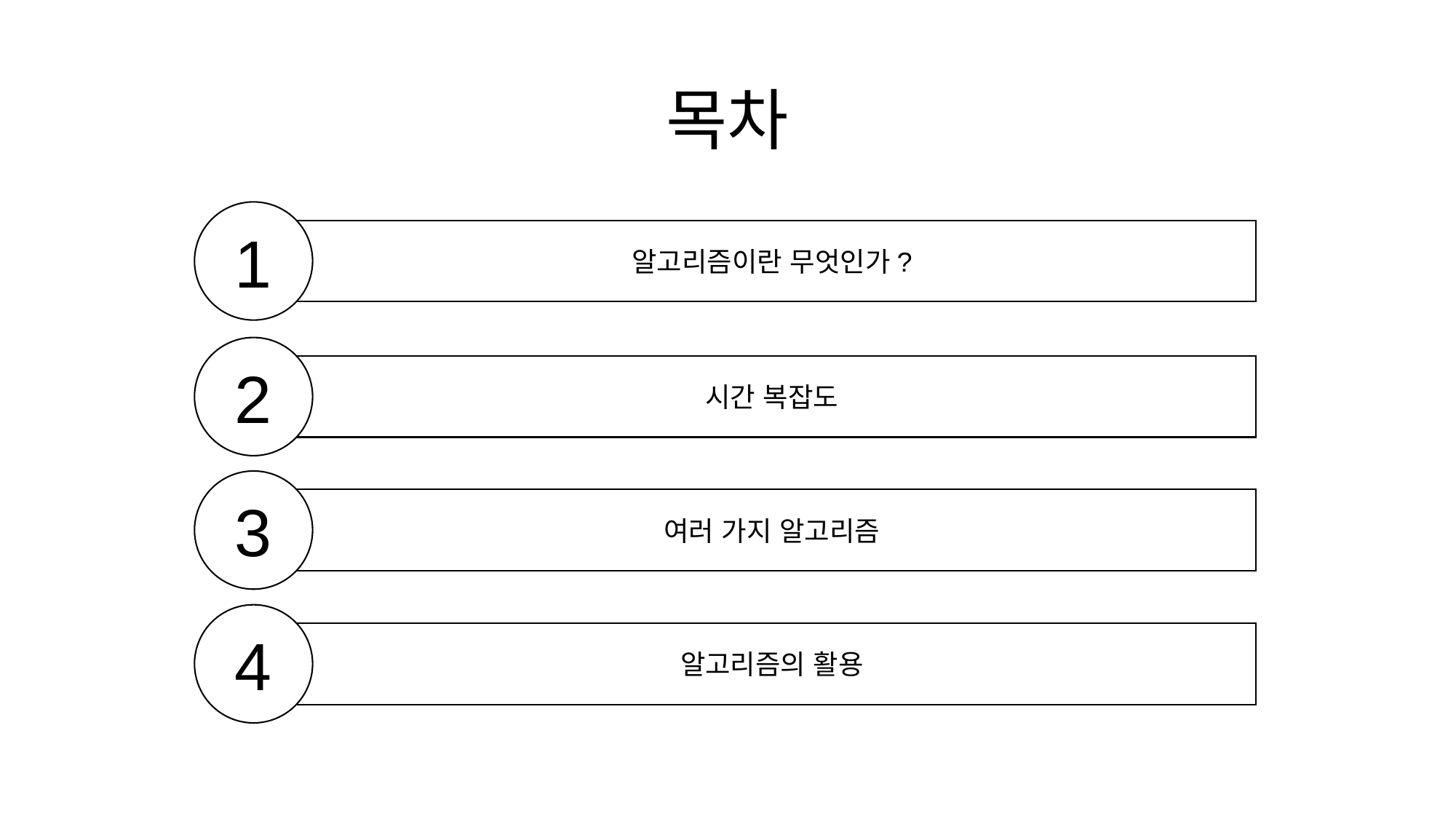

# 목차
1
알고리즘이란 무엇인가?
2
시간 복잡도
3
여러 가지 알고리즘
4
알고리즘의 활용